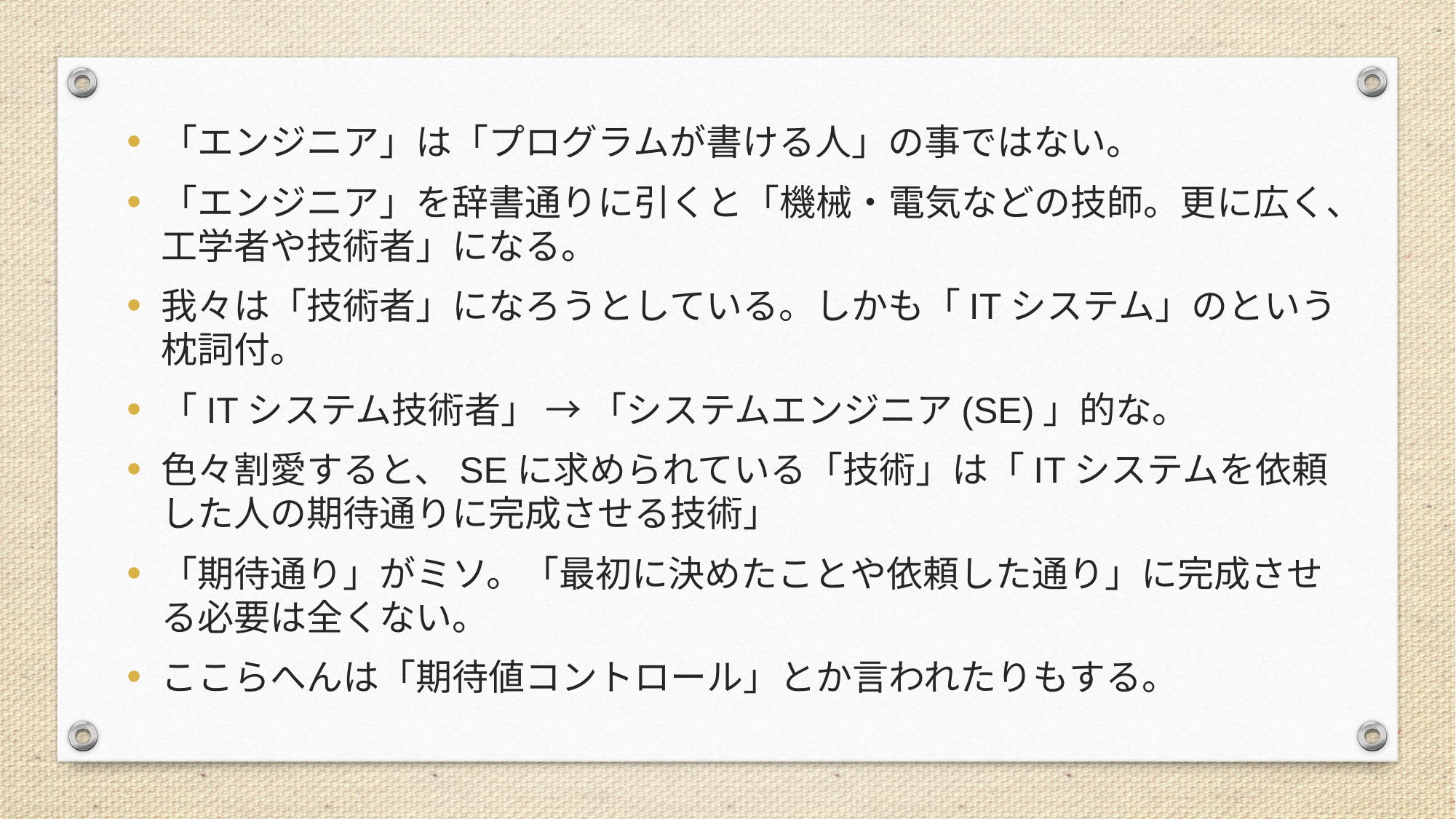

「エンジニア」は「プログラムが書ける人」の事ではない。
「エンジニア」を辞書通りに引くと「機械・電気などの技師。更に広く、工学者や技術者」になる。
我々は「技術者」になろうとしている。しかも「ITシステム」のという枕詞付。
「ITシステム技術者」 → 「システムエンジニア(SE)」的な。
色々割愛すると、SEに求められている「技術」は「ITシステムを依頼した人の期待通りに完成させる技術」
「期待通り」がミソ。「最初に決めたことや依頼した通り」に完成させる必要は全くない。
ここらへんは「期待値コントロール」とか言われたりもする。